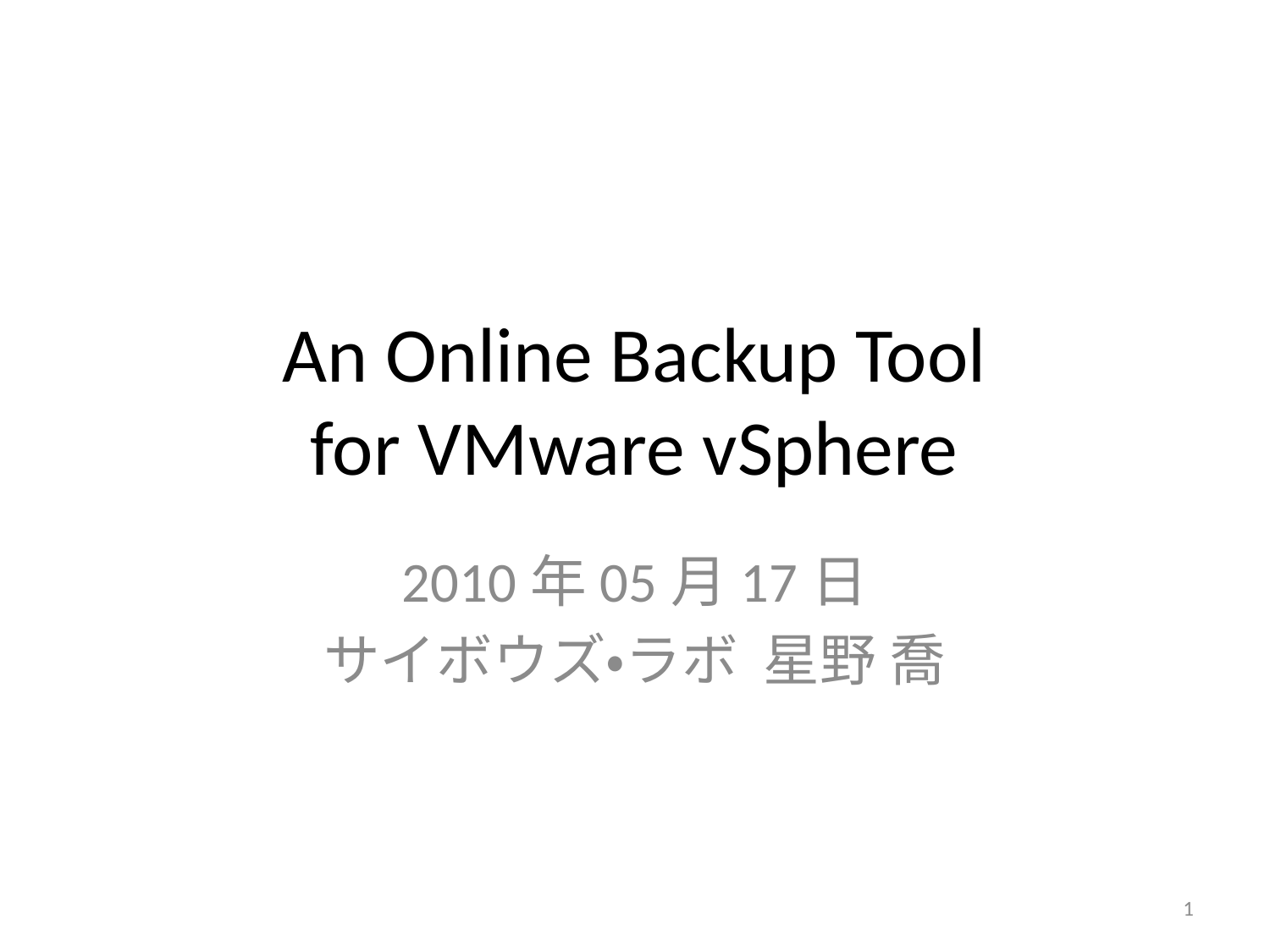

# An Online Backup Tool for VMware vSphere
2010年05月17日
サイボウズ・ラボ  星野 喬
1